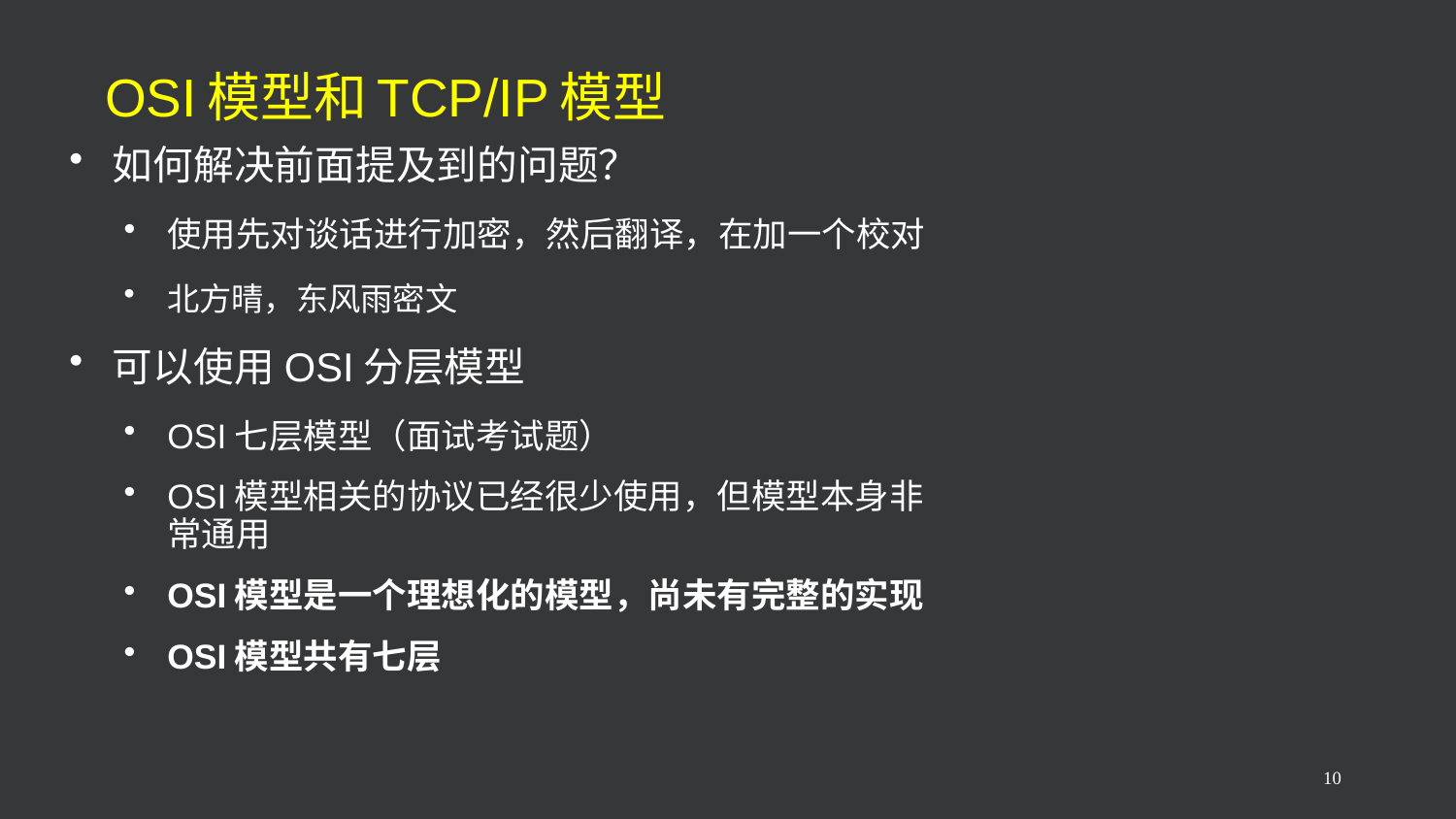

# OSI模型和TCP/IP模型
如何解决前面提及到的问题？
使用先对谈话进行加密，然后翻译，在加一个校对
北方晴，东风雨密文
可以使用OSI分层模型
OSI七层模型（面试考试题）
OSI模型相关的协议已经很少使用，但模型本身非常通用
OSI模型是一个理想化的模型，尚未有完整的实现
OSI模型共有七层

10